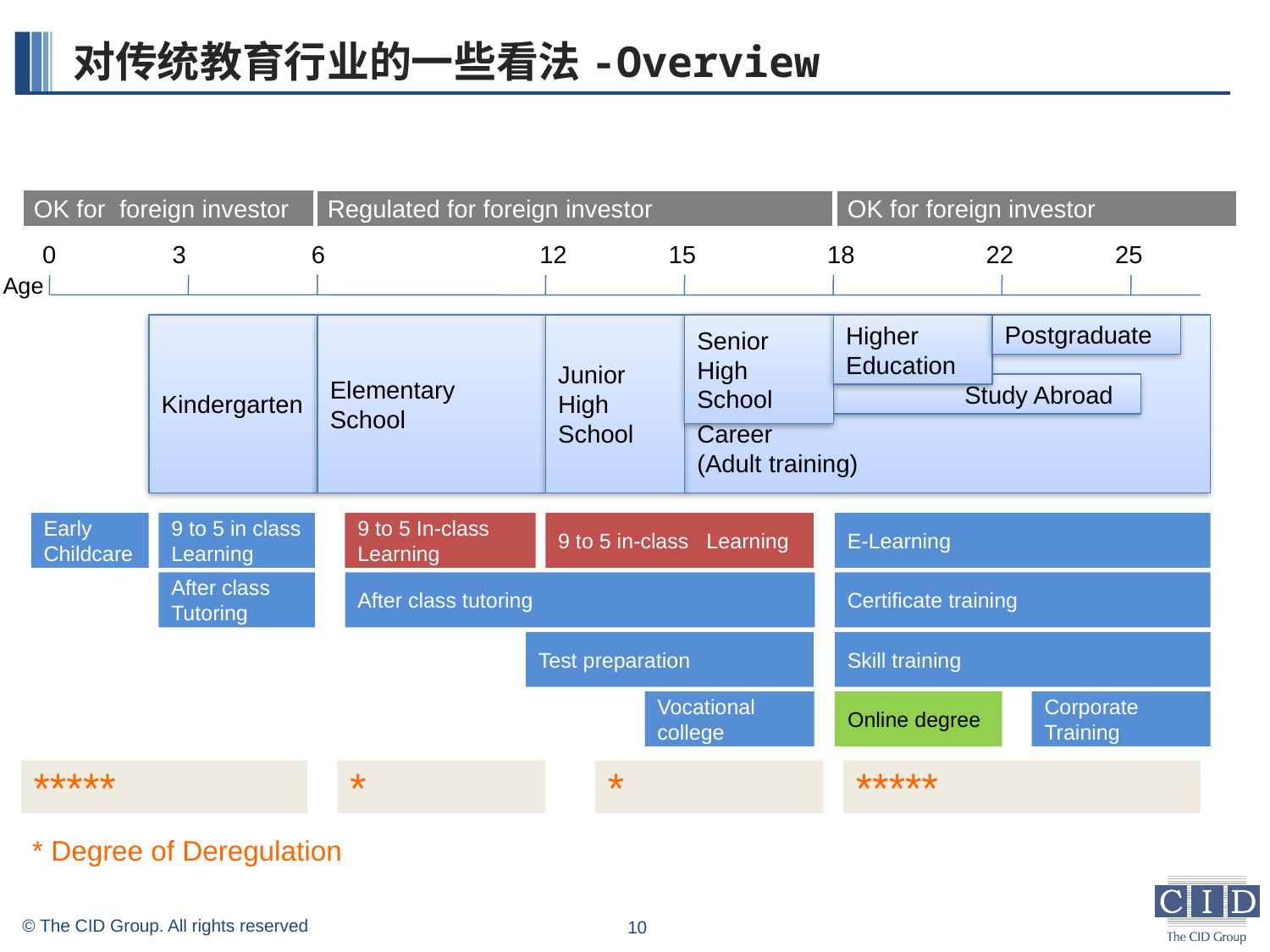

# 对传统教育行业的一些看法-Overview
OK for  foreign investor
Regulated for foreign investor
OK for foreign investor
0
3
6
12
15
18
22
25
Age
Kindergarten
Elementary School
Junior High School

Career
(Adult training)
Senior High School
Higher Education
Postgraduate
                 Study Abroad
Early
Childcare
9 to 5 in class
Learning
9 to 5 In-class
Learning
9 to 5 in-class   Learning
E-Learning
After class Tutoring
After class tutoring
Certificate training
Test preparation
Skill training
Vocational college
Online degree
Corporate
Training
*****
*
*
*****
* Degree of Deregulation